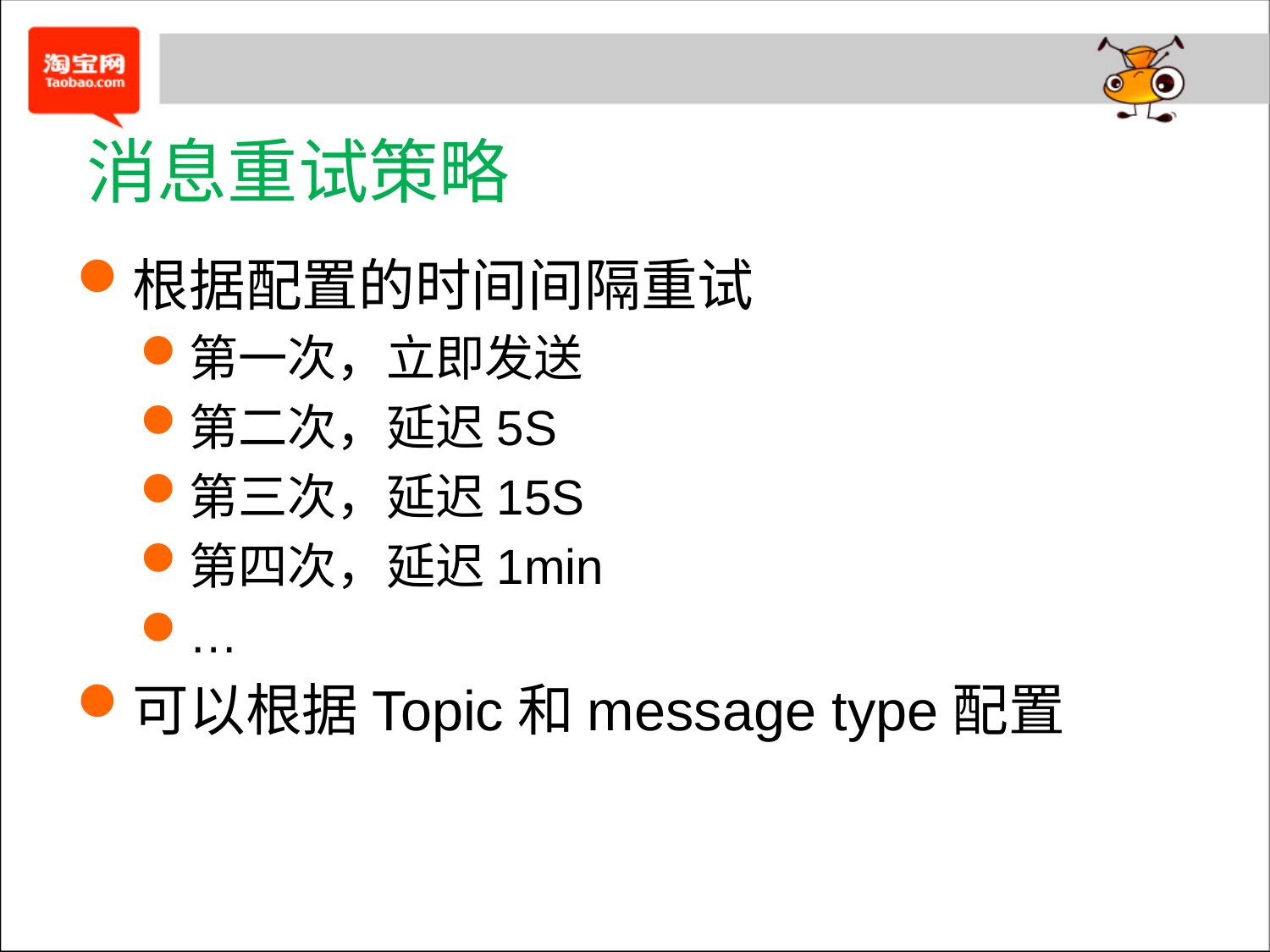

# 消息重试策略
根据配置的时间间隔重试
第一次，立即发送
第二次，延迟5S
第三次，延迟15S
第四次，延迟1min
…
可以根据Topic和message type配置